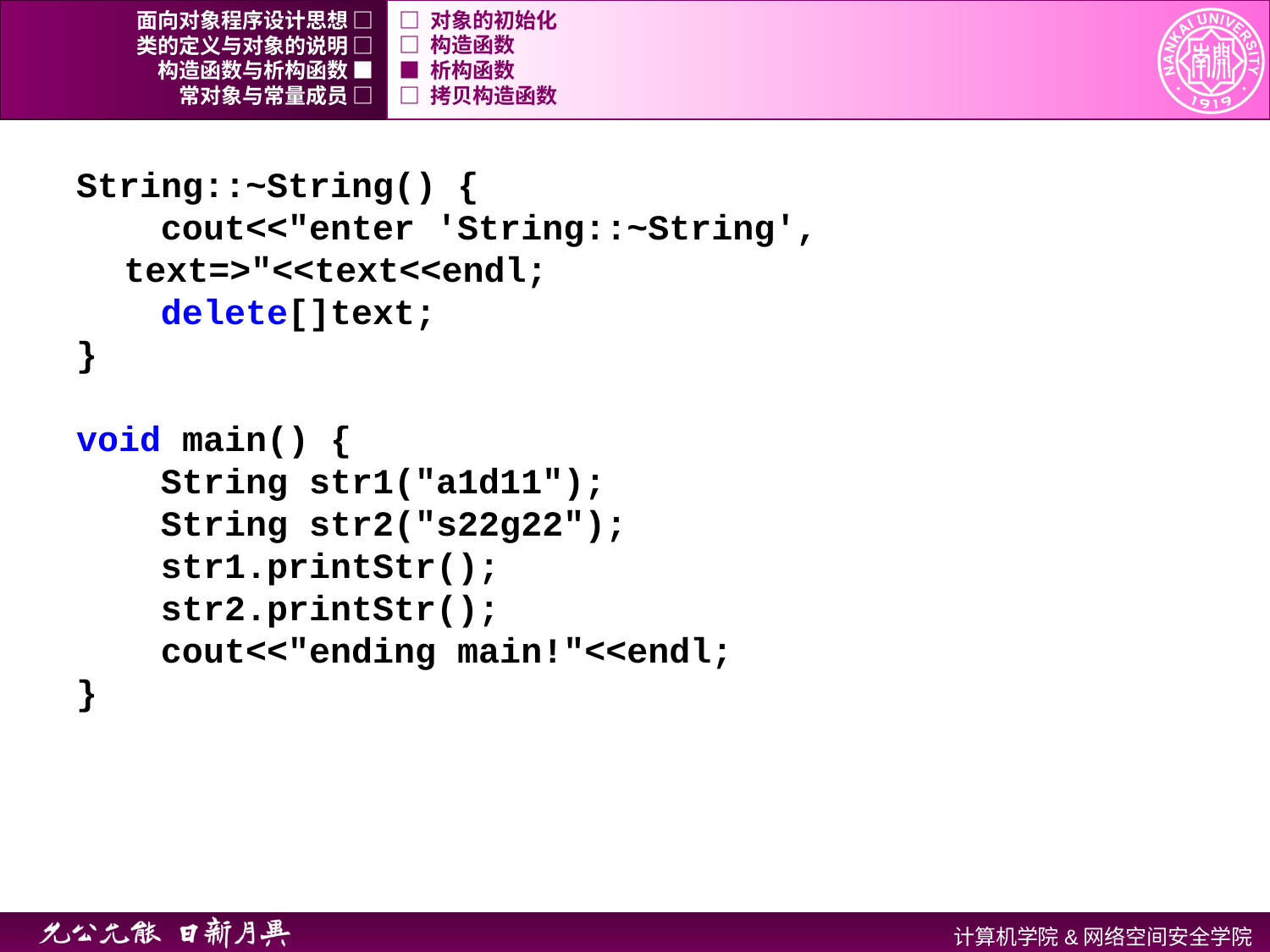

面向对象程序设计思想 □
□ 对象的初始化
类的定义与对象的说明 □
□ 构造函数
构造函数与析构函数 ■
■ 析构函数
常对象与常量成员 □

□ 拷贝构造函数
String::~String() {
    cout<<"enter 'String::~String', text=>"<<text<<endl;
    delete[]text;
}

void main() {
    String str1("a1d11");
    String str2("s22g22");
    str1.printStr();
    str2.printStr();
    cout<<"ending main!"<<endl;
}